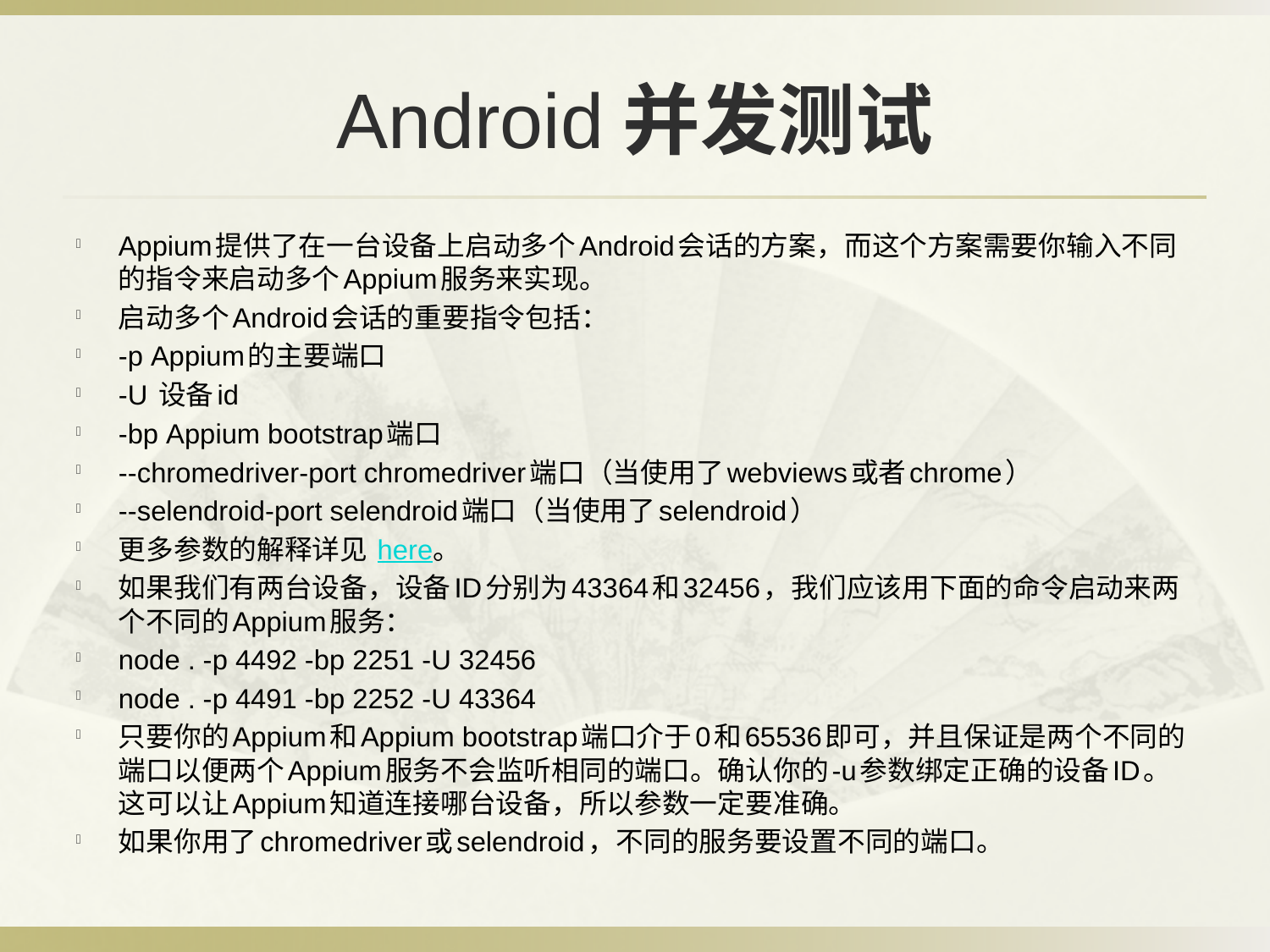

# Android并发测试
Appium提供了在一台设备上启动多个Android会话的方案，而这个方案需要你输入不同的指令来启动多个Appium服务来实现。
启动多个Android会话的重要指令包括：
-p Appium的主要端口
-U 设备id
-bp Appium bootstrap端口
--chromedriver-port chromedriver端口（当使用了webviews或者chrome）
--selendroid-port selendroid端口（当使用了selendroid）
更多参数的解释详见 here。
如果我们有两台设备，设备ID分别为43364和32456，我们应该用下面的命令启动来两个不同的Appium服务：
node . -p 4492 -bp 2251 -U 32456
node . -p 4491 -bp 2252 -U 43364
只要你的Appium和Appium bootstrap端口介于0和65536即可，并且保证是两个不同的端口以便两个Appium服务不会监听相同的端口。确认你的-u参数绑定正确的设备ID。这可以让Appium知道连接哪台设备，所以参数一定要准确。
如果你用了chromedriver或selendroid，不同的服务要设置不同的端口。